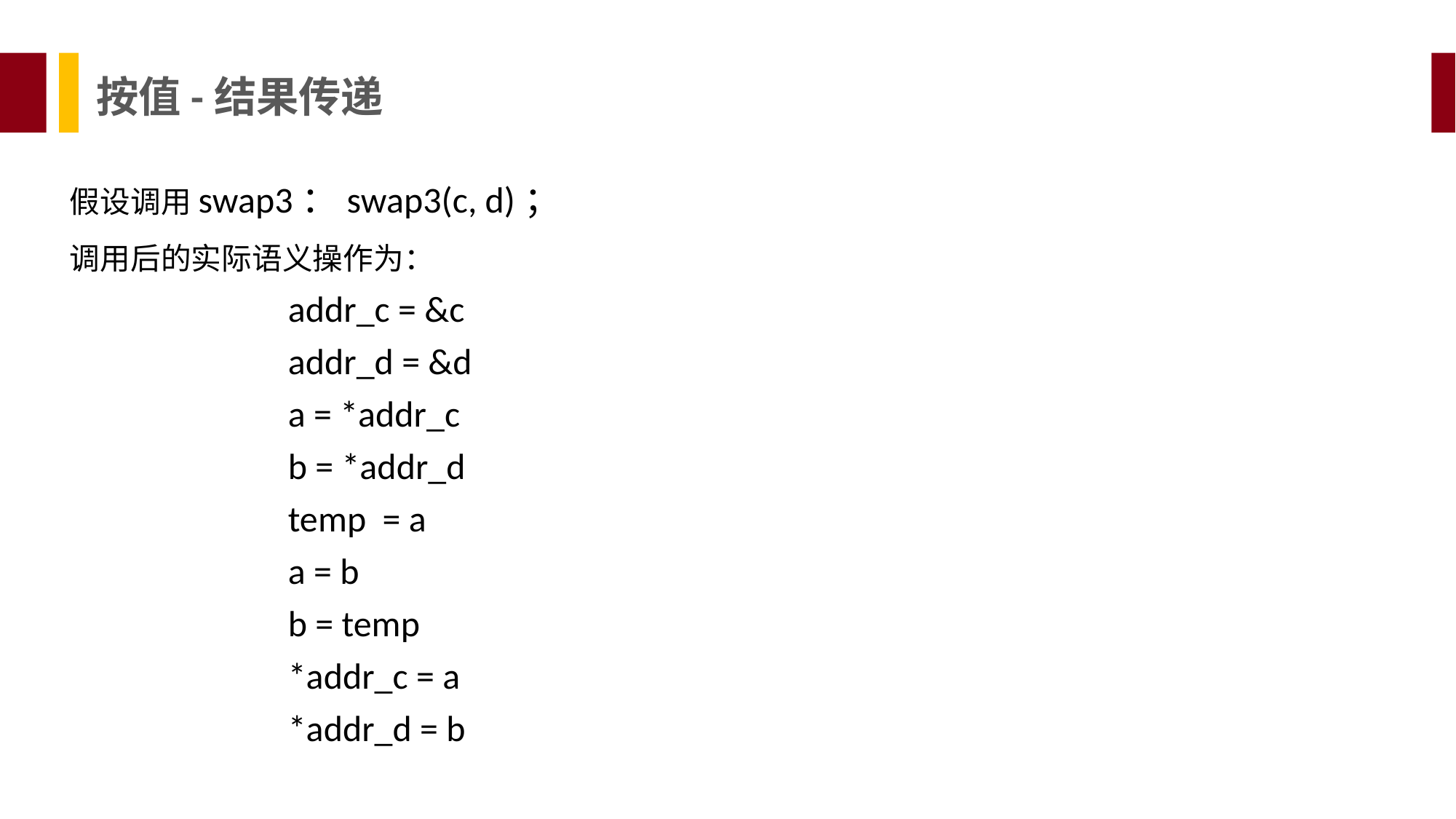

按值-结果传递
假设调用swap3：swap3(c, d)；
调用后的实际语义操作为：
		addr_c = &c
		addr_d = &d
		a = *addr_c
		b = *addr_d
		temp  = a
		a = b
		b = temp
		*addr_c = a
		*addr_d = b